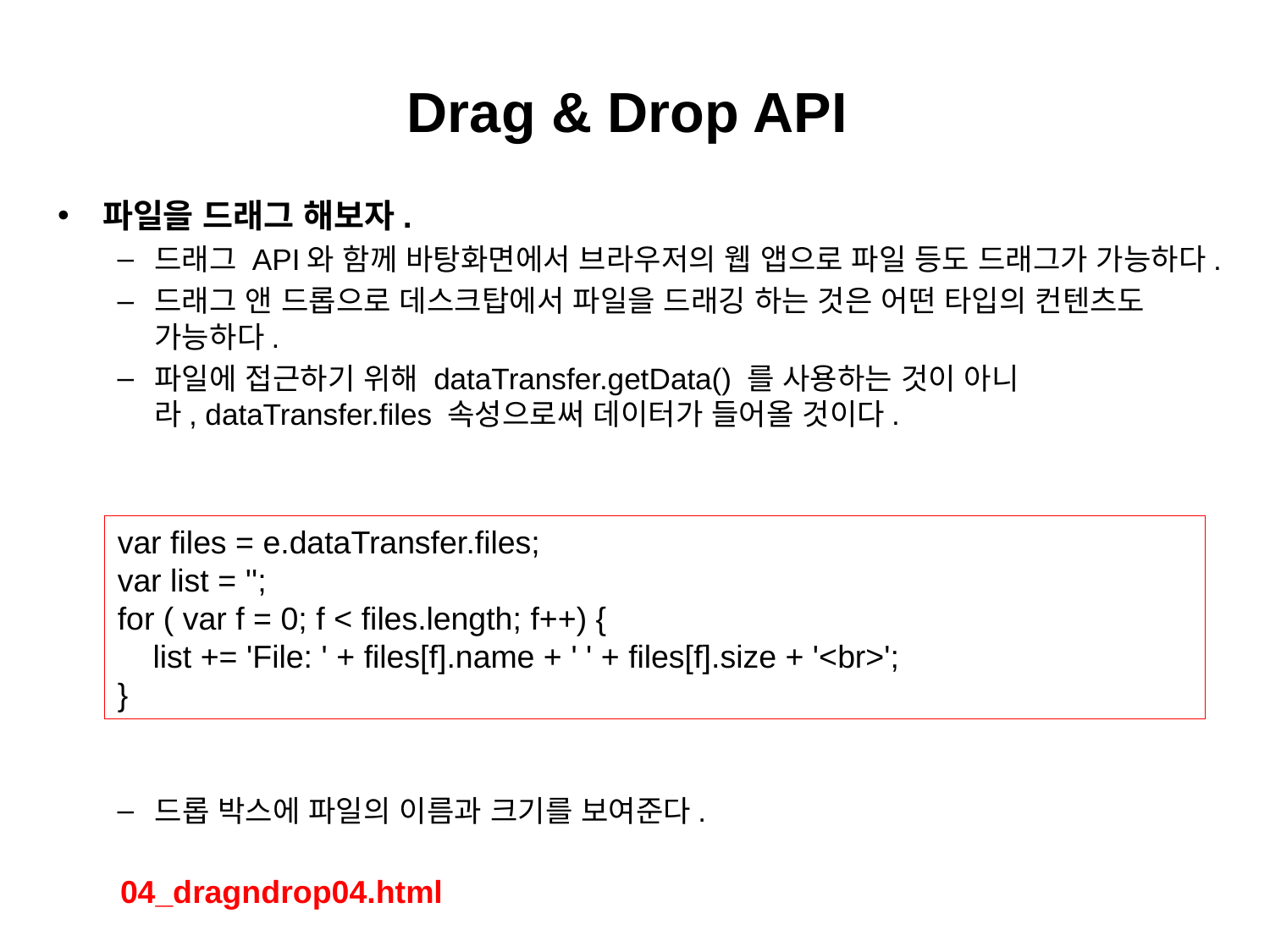

# Drag & Drop API
파일을 드래그 해보자.
드래그 API와 함께 바탕화면에서 브라우저의 웹 앱으로 파일 등도 드래그가 가능하다.
드래그 앤 드롭으로 데스크탑에서 파일을 드래깅 하는 것은 어떤 타입의 컨텐츠도 가능하다.
파일에 접근하기 위해 dataTransfer.getData() 를 사용하는 것이 아니라, dataTransfer.files 속성으로써 데이터가 들어올 것이다.

드롭 박스에 파일의 이름과 크기를 보여준다.

var files = e.dataTransfer.files;
var list = '';
for ( var f = 0; f < files.length; f++) {
    list += 'File: ' + files[f].name + ' ' + files[f].size + '<br>';
}
04_dragndrop04.html